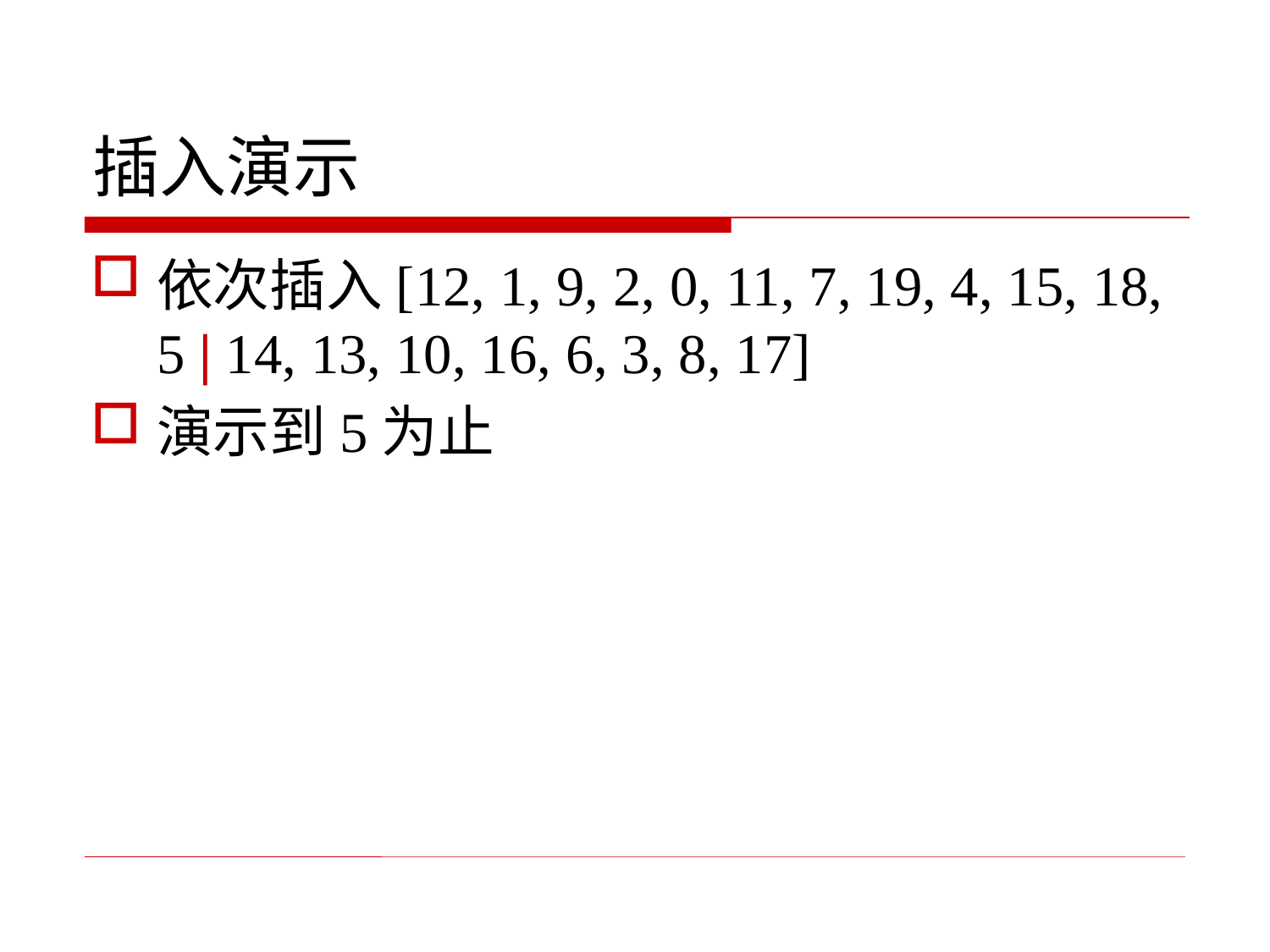

# 插入演示
依次插入[12, 1, 9, 2, 0, 11, 7, 19, 4, 15, 18, 5 | 14, 13, 10, 16, 6, 3, 8, 17]
演示到5为止